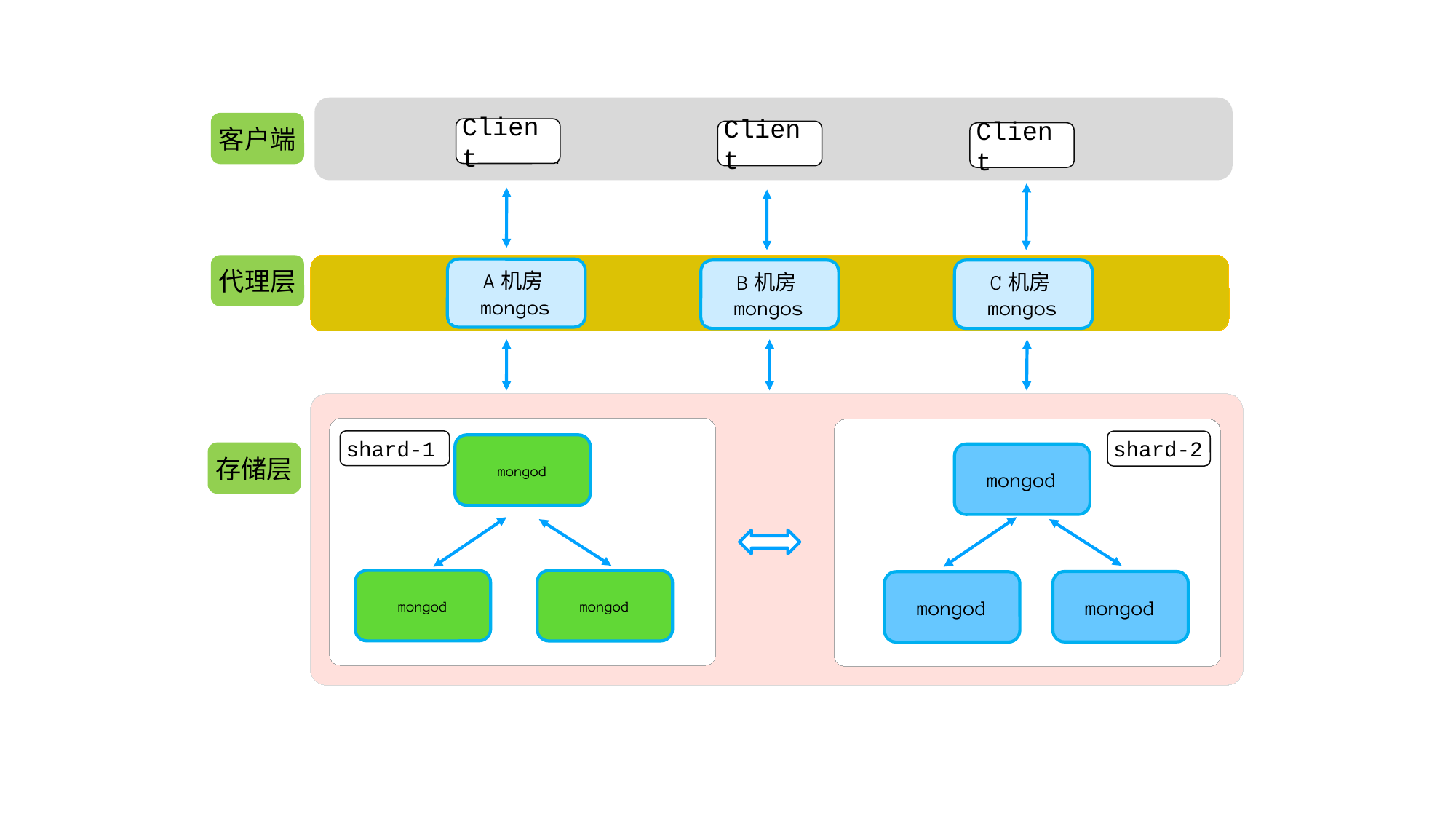

客户端

Client

Client

Client
...

代理层

A机房mongos

B机房mongos

C机房mongos
...
...

shard-1

shard-2

mongod

存储层

mongod

mongod

mongod

mongod

mongod